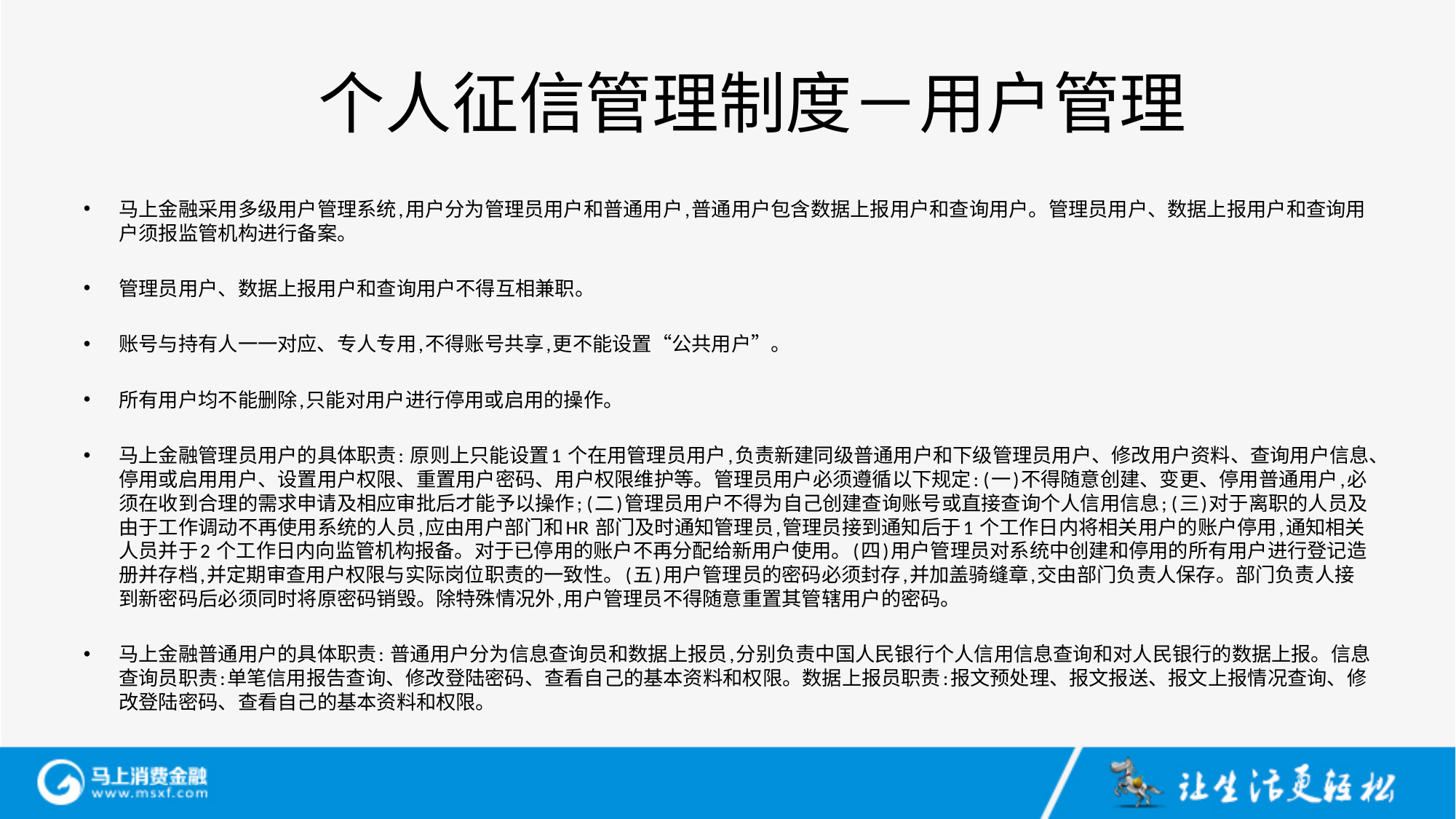

# 个人征信管理制度－用户管理
马上金融采用多级用户管理系统,用户分为管理员用户和普通用户,普通用户包含数据上报用户和查询用户。管理员用户、数据上报用户和查询用户须报监管机构进行备案。

管理员用户、数据上报用户和查询用户不得互相兼职。

账号与持有人一一对应、专人专用,不得账号共享,更不能设置“公共用户”。

所有用户均不能删除,只能对用户进行停用或启用的操作。

马上金融管理员用户的具体职责: 原则上只能设置1 个在用管理员用户,负责新建同级普通用户和下级管理员用户、修改用户资料、查询用户信息、停用或启用用户、设置用户权限、重置用户密码、用户权限维护等。管理员用户必须遵循以下规定: (一)不得随意创建、变更、停用普通用户,必须在收到合理的需求申请及相应审批后才能予以操作; (二)管理员用户不得为自己创建查询账号或直接查询个人信用信息; (三)对于离职的人员及由于工作调动不再使用系统的人员,应由用户部门和HR 部门及时通知管理员,管理员接到通知后于1 个工作日内将相关用户的账户停用,通知相关人员并于2 个工作日内向监管机构报备。对于已停用的账户不再分配给新用户使用。(四)用户管理员对系统中创建和停用的所有用户进行登记造册并存档,并定期审查用户权限与实际岗位职责的一致性。(五)用户管理员的密码必须封存,并加盖骑缝章,交由部门负责人保存。部门负责人接到新密码后必须同时将原密码销毁。除特殊情况外,用户管理员不得随意重置其管辖用户的密码。

马上金融普通用户的具体职责: 普通用户分为信息查询员和数据上报员,分别负责中国人民银行个人信用信息查询和对人民银行的数据上报。信息查询员职责:单笔信用报告查询、修改登陆密码、查看自己的基本资料和权限。数据上报员职责:报文预处理、报文报送、报文上报情况查询、修改登陆密码、查看自己的基本资料和权限。